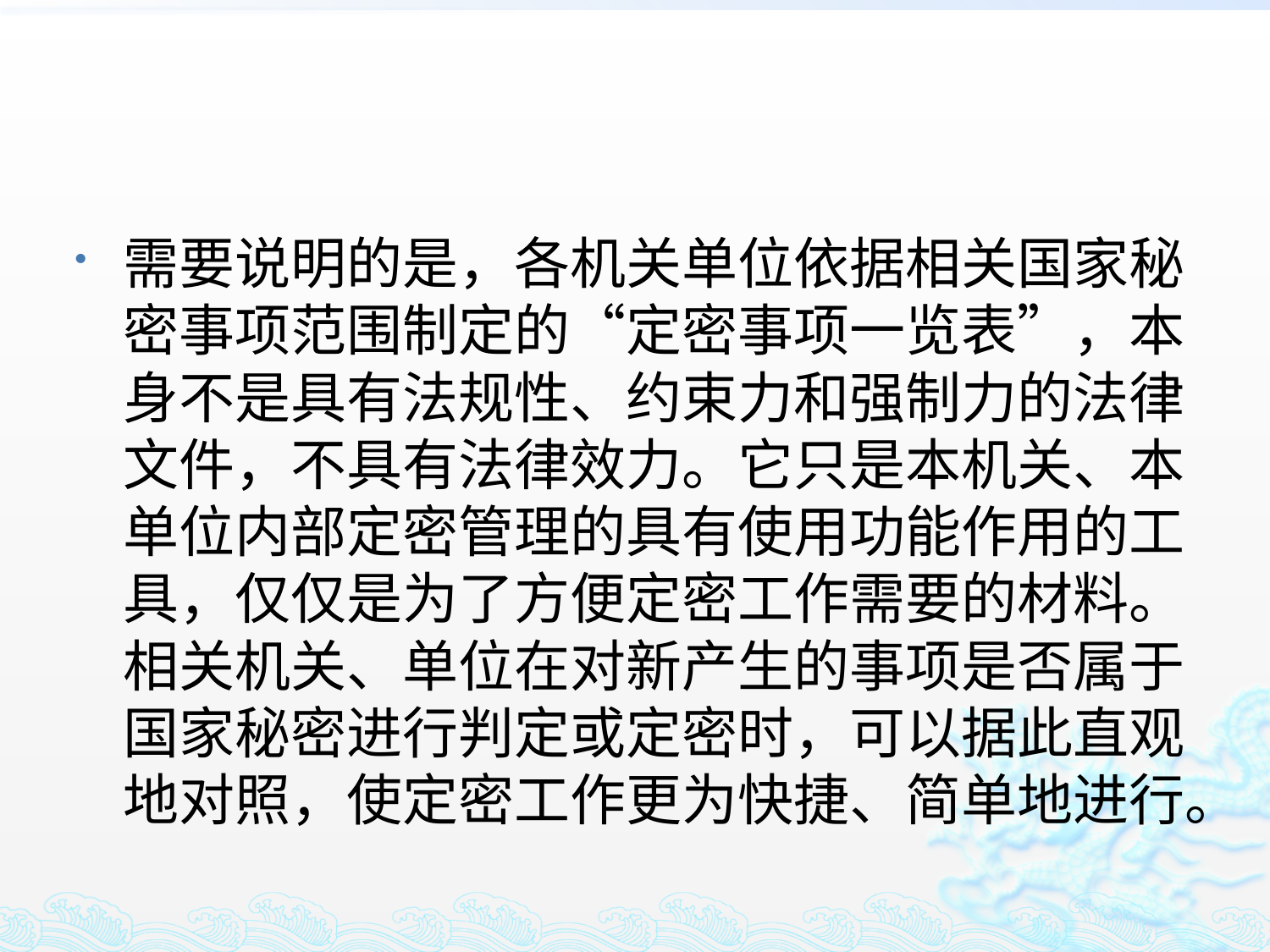

#
需要说明的是，各机关单位依据相关国家秘密事项范围制定的“定密事项一览表”，本身不是具有法规性、约束力和强制力的法律文件，不具有法律效力。它只是本机关、本单位内部定密管理的具有使用功能作用的工具，仅仅是为了方便定密工作需要的材料。相关机关、单位在对新产生的事项是否属于国家秘密进行判定或定密时，可以据此直观地对照，使定密工作更为快捷、简单地进行。